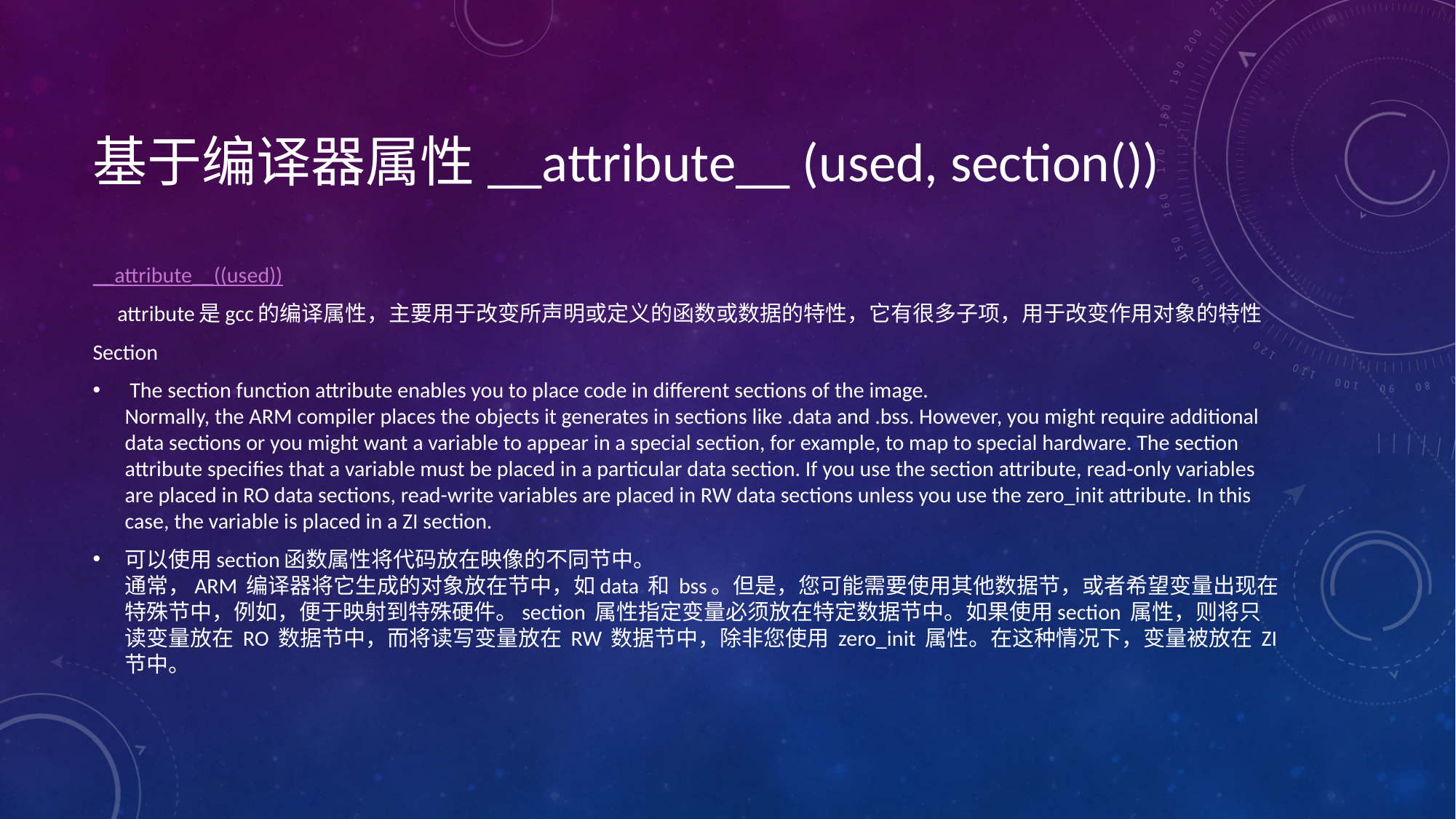

# 基于编译器属性__attribute__ (used, section())
__attribute__((used))
     attribute是gcc的编译属性，主要用于改变所声明或定义的函数或数据的特性，它有很多子项，用于改变作用对象的特性
Section
 The section function attribute enables you to place code in different sections of the image.
Normally, the ARM compiler places the objects it generates in sections like .data and .bss. However, you might require additional data sections or you might want a variable to appear in a special section, for example, to map to special hardware. The section attribute specifies that a variable must be placed in a particular data section. If you use the section attribute, read-only variables are placed in RO data sections, read-write variables are placed in RW data sections unless you use the zero_init attribute. In this case, the variable is placed in a ZI section.
可以使用section函数属性将代码放在映像的不同节中。
通常，ARM 编译器将它生成的对象放在节中，如data 和 bss。但是，您可能需要使用其他数据节，或者希望变量出现在特殊节中，例如，便于映射到特殊硬件。section 属性指定变量必须放在特定数据节中。如果使用section 属性，则将只读变量放在 RO 数据节中，而将读写变量放在 RW 数据节中，除非您使用 zero_init 属性。在这种情况下，变量被放在 ZI 节中。